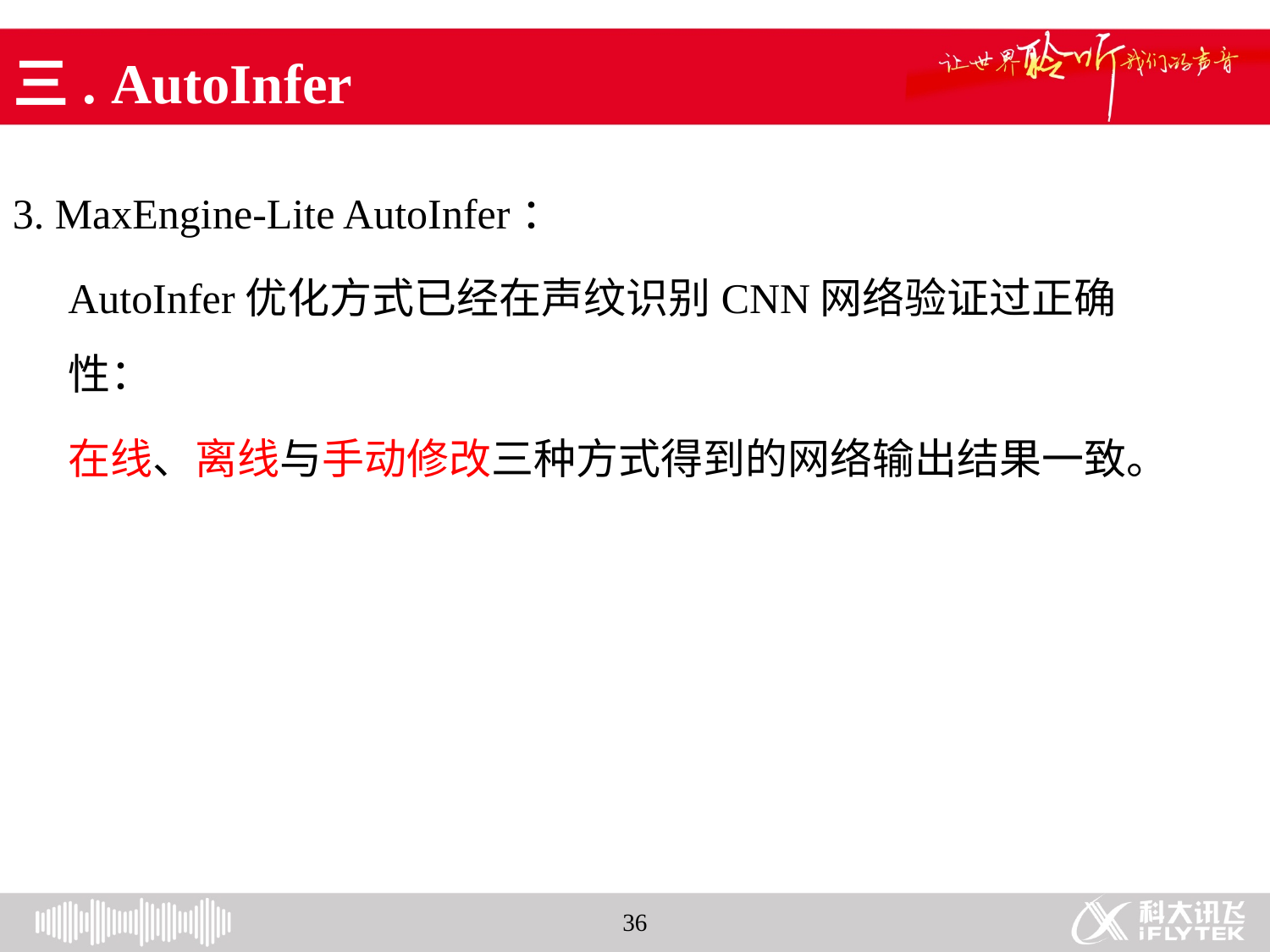

# 三. AutoInfer
3. MaxEngine-Lite AutoInfer：
AutoInfer优化方式已经在声纹识别CNN网络验证过正确性：
在线、离线与手动修改三种方式得到的网络输出结果一致。

36